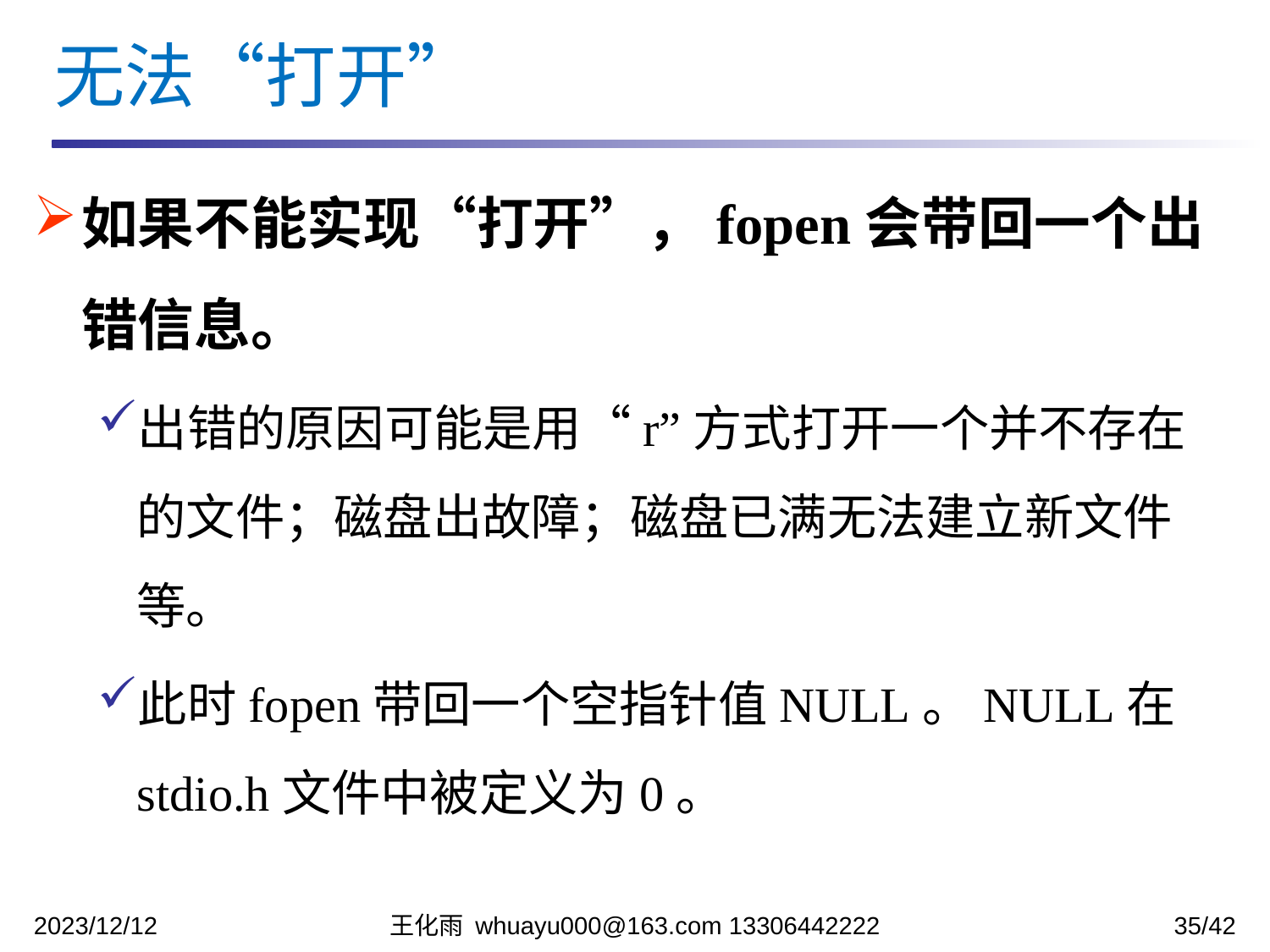

无法“打开”
如果不能实现“打开”，fopen会带回一个出错信息。
出错的原因可能是用“r”方式打开一个并不存在的文件；磁盘出故障；磁盘已满无法建立新文件等。
此时fopen带回一个空指针值NULL。NULL在stdio.h文件中被定义为0。
2023/12/12
王化雨 whuayu000@163.com 13306442222
35/42